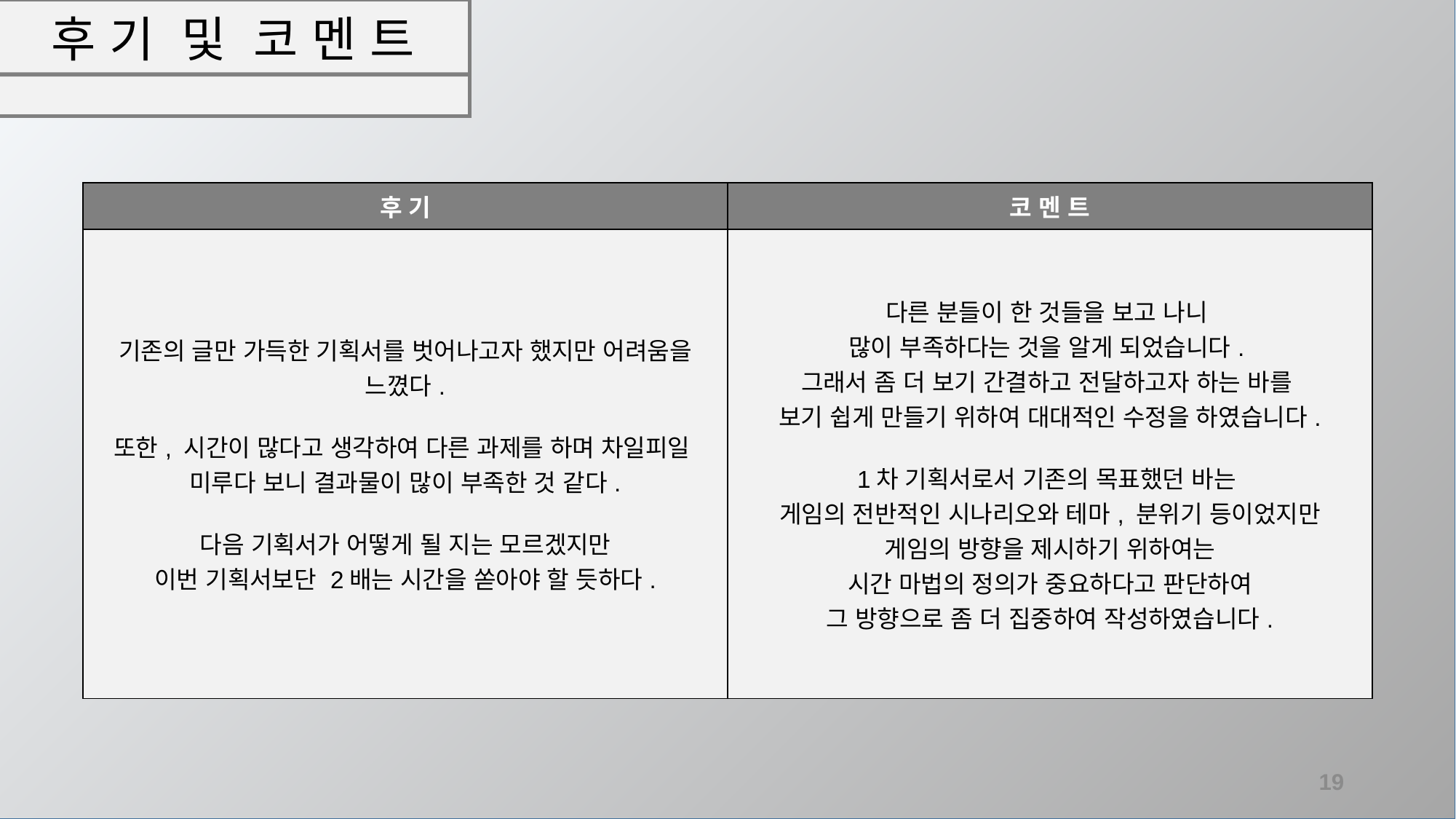

# 후 기  및  코 멘 트
| 후 기 | 코 멘 트 |
| --- | --- |
| 기존의 글만 가득한 기획서를 벗어나고자 했지만 어려움을 느꼈다. 또한, 시간이 많다고 생각하여 다른 과제를 하며 차일피일 미루다 보니 결과물이 많이 부족한 것 같다. 다음 기획서가 어떻게 될 지는 모르겠지만 이번 기획서보단 2배는 시간을 쏟아야 할 듯하다. | 다른 분들이 한 것들을 보고 나니 많이 부족하다는 것을 알게 되었습니다. 그래서 좀 더 보기 간결하고 전달하고자 하는 바를 보기 쉽게 만들기 위하여 대대적인 수정을 하였습니다. 1차 기획서로서 기존의 목표했던 바는 게임의 전반적인 시나리오와 테마, 분위기 등이었지만 게임의 방향을 제시하기 위하여는 시간 마법의 정의가 중요하다고 판단하여 그 방향으로 좀 더 집중하여 작성하였습니다. |
19